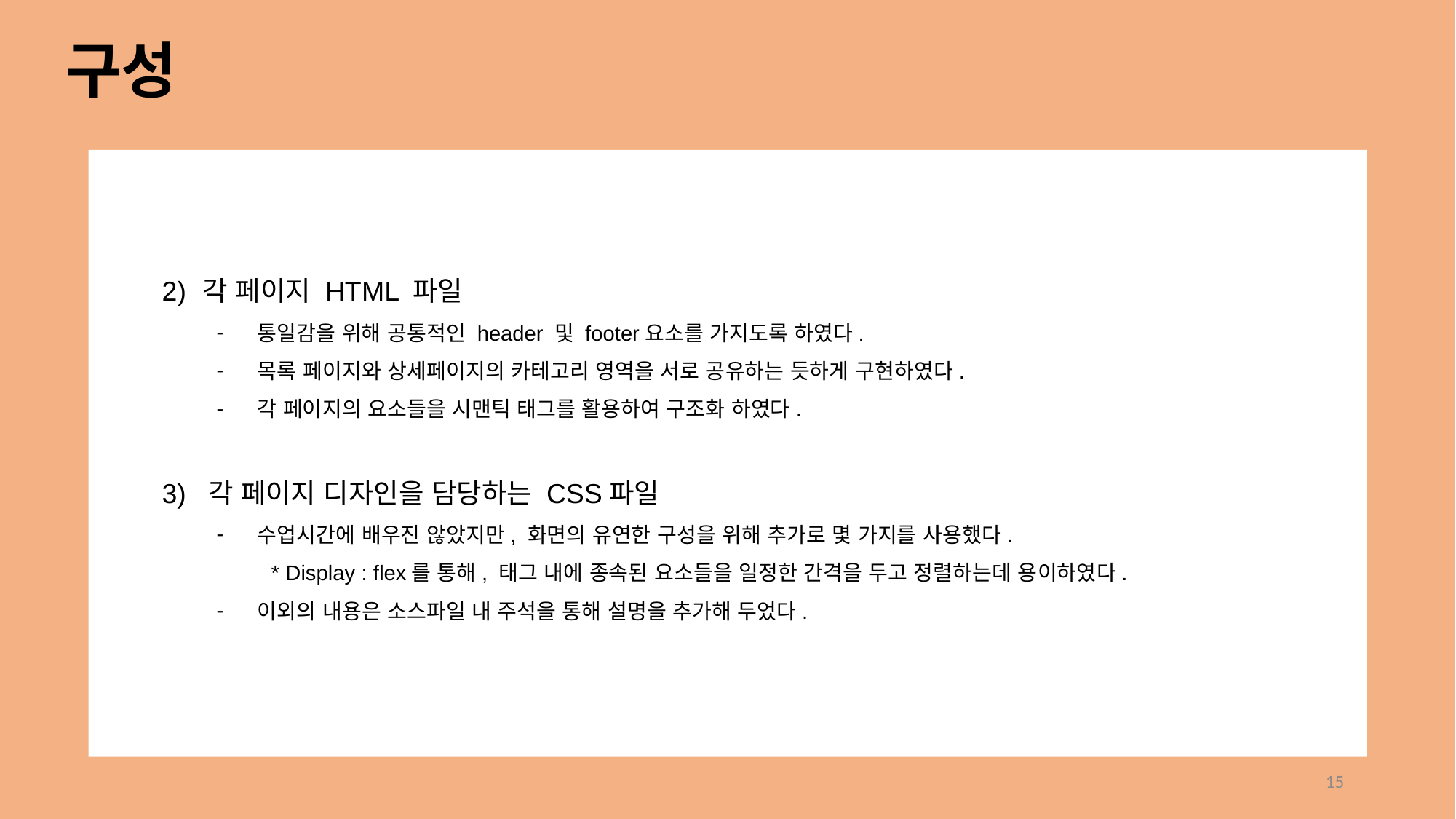

# 2-2. 프로그램 구성

각 페이지 HTML 파일
통일감을 위해 공통적인 header 및 footer요소를 가지도록 하였다.
목록 페이지와 상세페이지의 카테고리 영역을 서로 공유하는 듯하게 구현하였다.
각 페이지의 요소들을 시맨틱 태그를 활용하여 구조화 하였다.

3)  각 페이지 디자인을 담당하는 CSS파일
수업시간에 배우진 않았지만, 화면의 유연한 구성을 위해 추가로 몇 가지를 사용했다.
* Display : flex를 통해, 태그 내에 종속된 요소들을 일정한 간격을 두고 정렬하는데 용이하였다.
이외의 내용은 소스파일 내 주석을 통해 설명을 추가해 두었다.

15